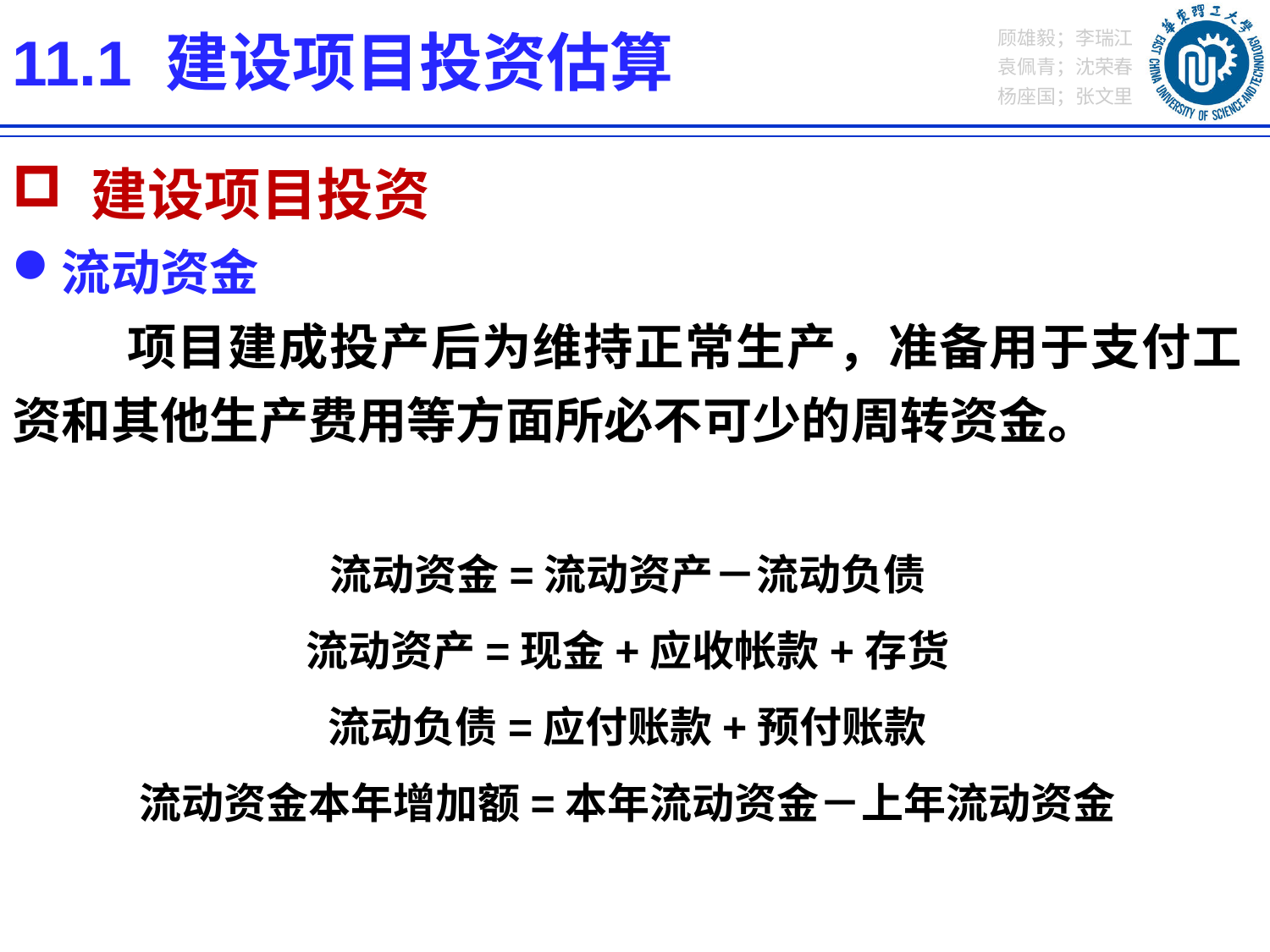

11.1 建设项目投资估算
 建设项目投资
流动资金
        项目建成投产后为维持正常生产，准备用于支付工资和其他生产费用等方面所必不可少的周转资金。

流动资金=流动资产－流动负债
流动资产=现金+应收帐款+存货
流动负债=应付账款+预付账款
流动资金本年增加额=本年流动资金－上年流动资金